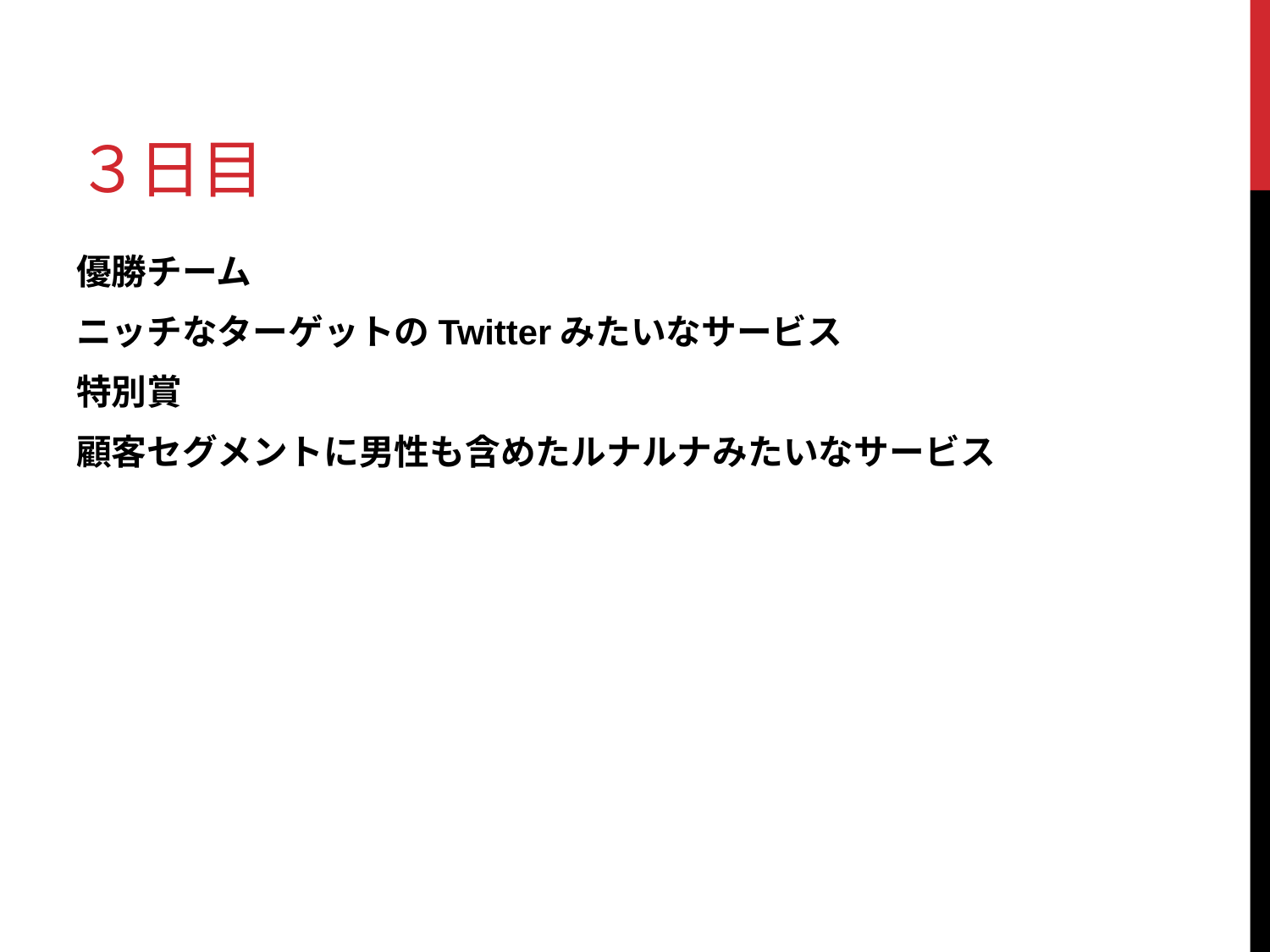

# ３日目
優勝チーム
ニッチなターゲットのTwitterみたいなサービス
特別賞
顧客セグメントに男性も含めたルナルナみたいなサービス